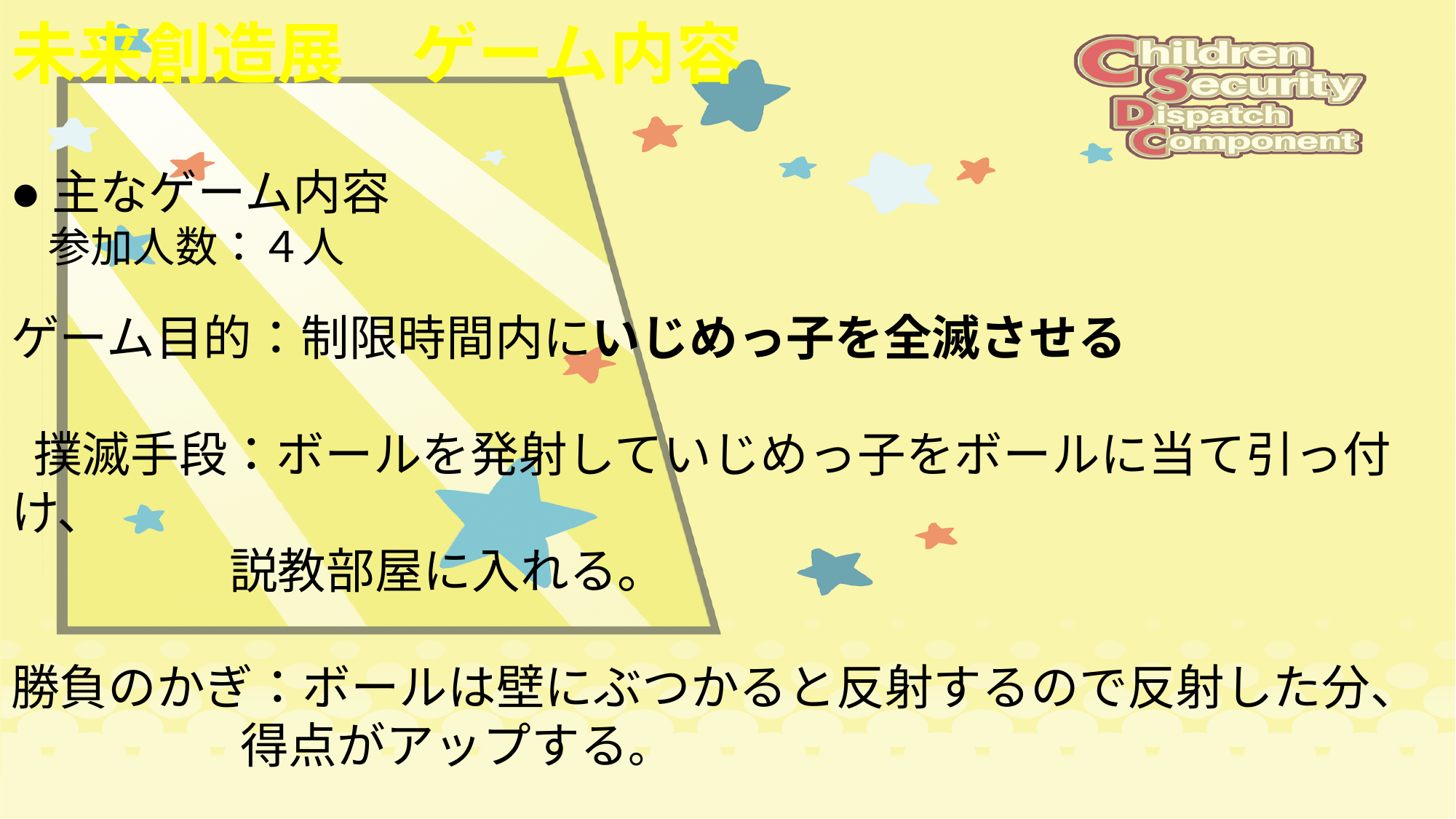

# 未来創造展　ゲーム内容
●主なゲーム内容
　 参加人数：４人

ゲーム目的：制限時間内にいじめっ子を全滅させる

 撲滅手段：ボールを発射していじめっ子をボールに当て引っ付け、
		説教部屋に入れる。

勝負のかぎ：ボールは壁にぶつかると反射するので反射した分、			 得点がアップする。